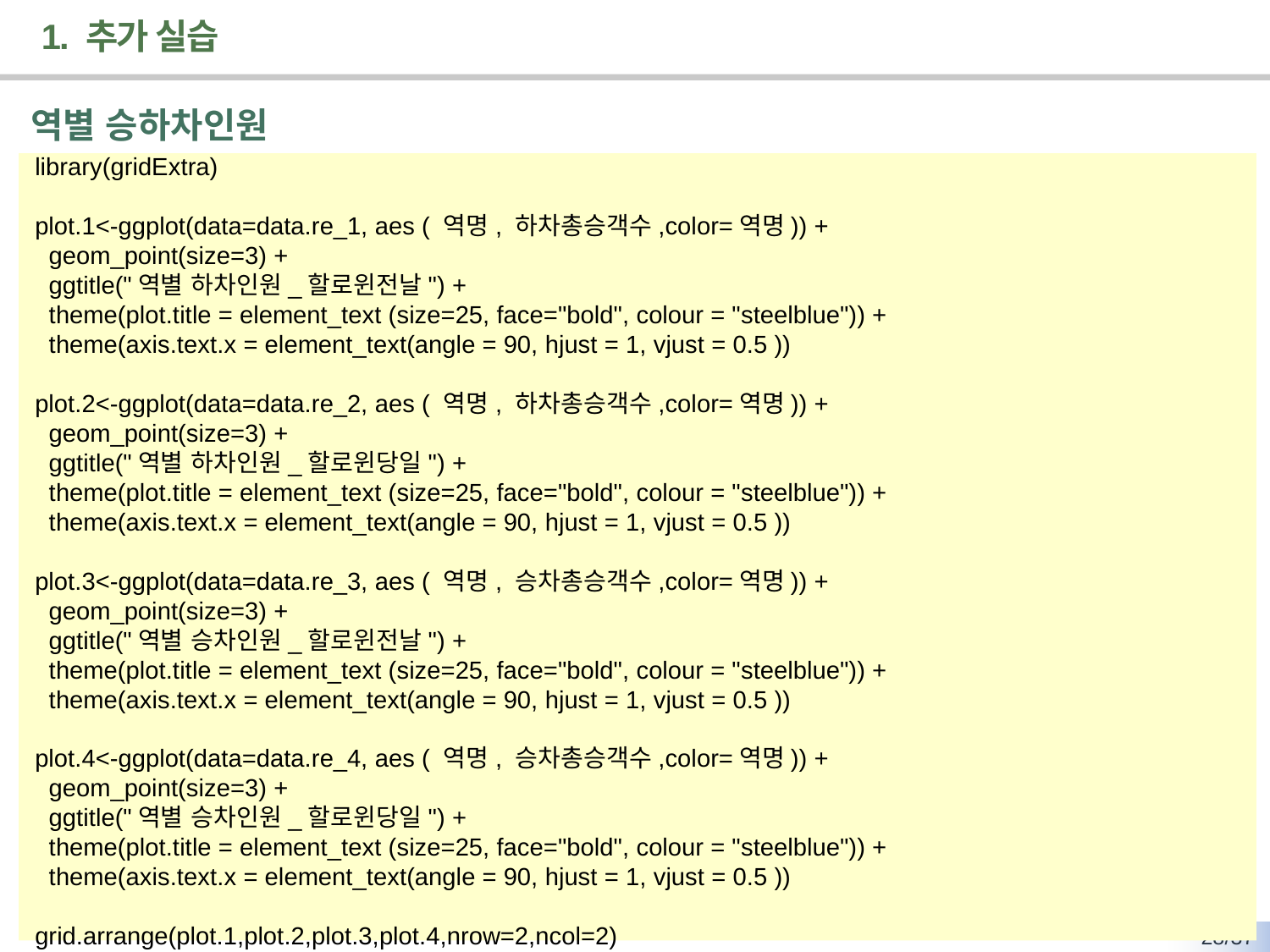

# 1. 추가 실습

역별 승하차인원
library(gridExtra)

plot.1<-ggplot(data=data.re_1, aes ( 역명, 하차총승객수,color=역명)) +
  geom_point(size=3) +
  ggtitle("역별 하차인원_할로윈전날") +
  theme(plot.title = element_text (size=25, face="bold", colour = "steelblue")) +
  theme(axis.text.x = element_text(angle = 90, hjust = 1, vjust = 0.5 ))

plot.2<-ggplot(data=data.re_2, aes ( 역명, 하차총승객수,color=역명)) +
  geom_point(size=3) +
  ggtitle("역별 하차인원_할로윈당일") +
  theme(plot.title = element_text (size=25, face="bold", colour = "steelblue")) +
  theme(axis.text.x = element_text(angle = 90, hjust = 1, vjust = 0.5 ))

plot.3<-ggplot(data=data.re_3, aes ( 역명, 승차총승객수,color=역명)) +
  geom_point(size=3) +
  ggtitle("역별 승차인원_할로윈전날") +
  theme(plot.title = element_text (size=25, face="bold", colour = "steelblue")) +
  theme(axis.text.x = element_text(angle = 90, hjust = 1, vjust = 0.5 ))

plot.4<-ggplot(data=data.re_4, aes ( 역명, 승차총승객수,color=역명)) +
  geom_point(size=3) +
  ggtitle("역별 승차인원_할로윈당일") +
  theme(plot.title = element_text (size=25, face="bold", colour = "steelblue")) +
  theme(axis.text.x = element_text(angle = 90, hjust = 1, vjust = 0.5 ))

grid.arrange(plot.1,plot.2,plot.3,plot.4,nrow=2,ncol=2)